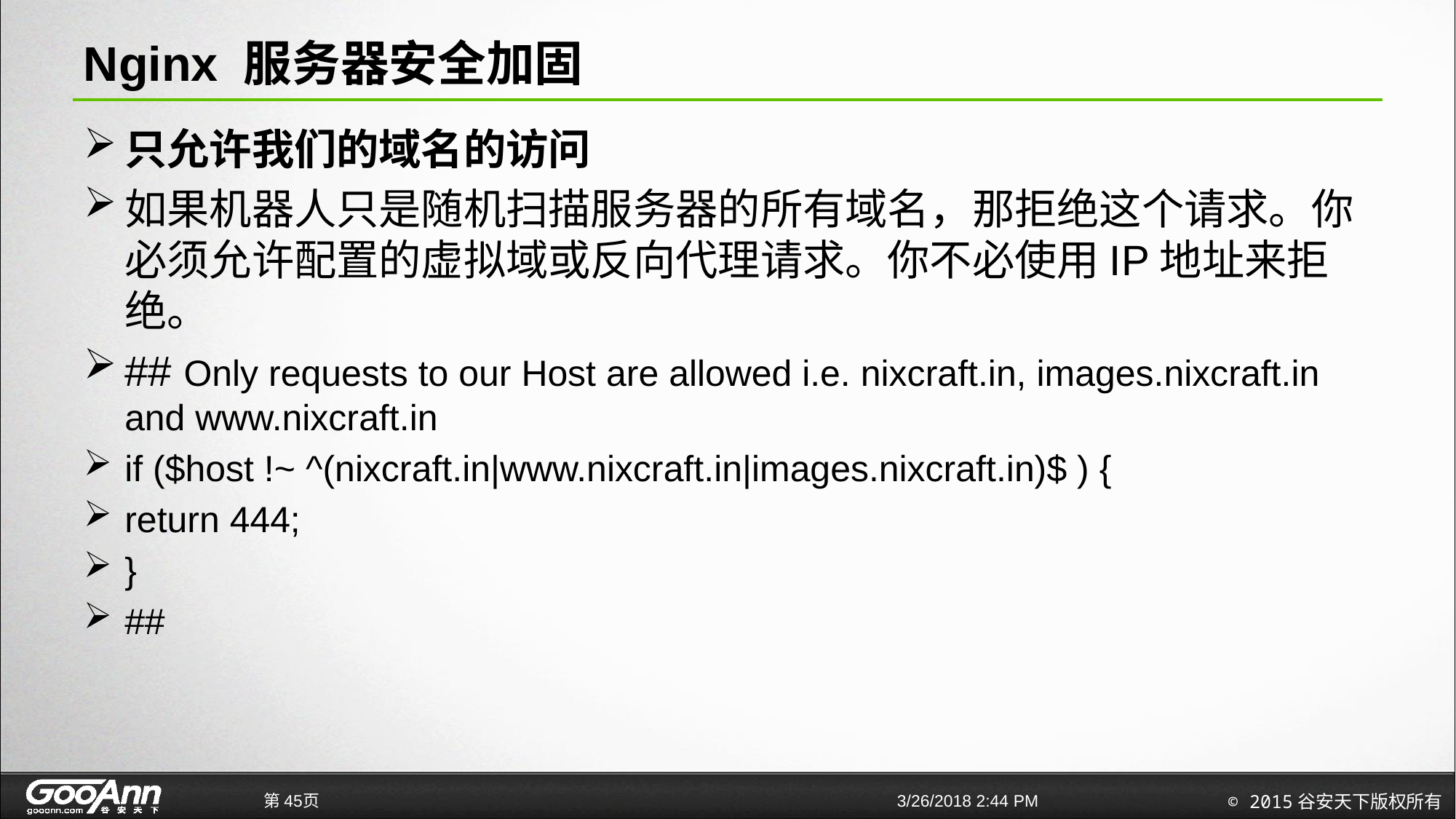

# Nginx 服务器安全加固
只允许我们的域名的访问
如果机器人只是随机扫描服务器的所有域名，那拒绝这个请求。你必须允许配置的虚拟域或反向代理请求。你不必使用IP地址来拒绝。
## Only requests to our Host are allowed i.e. nixcraft.in, images.nixcraft.in and www.nixcraft.in
if ($host !~ ^(nixcraft.in|www.nixcraft.in|images.nixcraft.in)$ ) {
return 444;
}
##